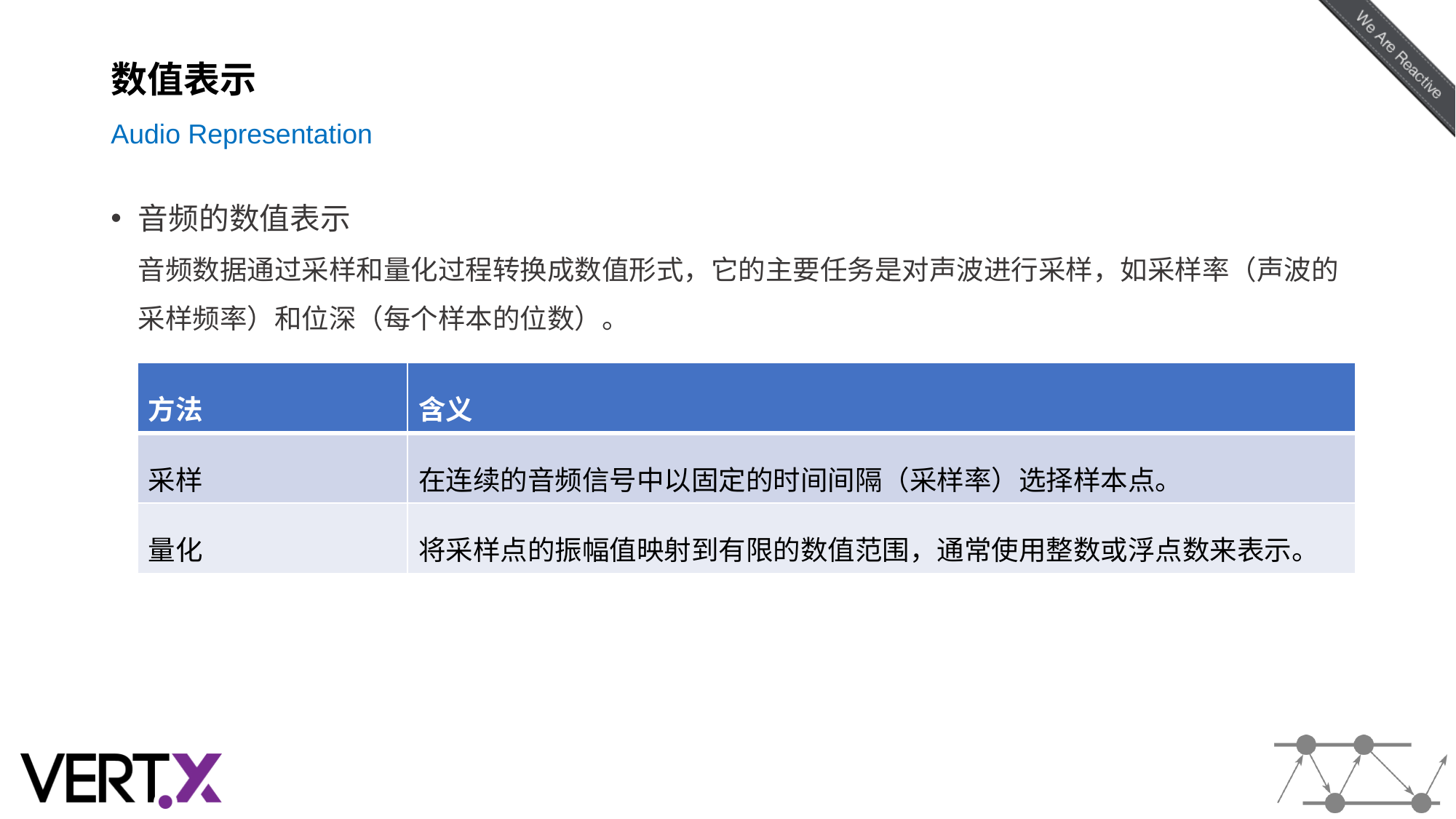

# 数值表示 Audio Representation
音频的数值表示
音频数据通过采样和量化过程转换成数值形式，它的主要任务是对声波进行采样，如采样率（声波的采样频率）和位深（每个样本的位数）。

| 方法 | 含义 |
| --- | --- |
| 采样 | 在连续的音频信号中以固定的时间间隔（采样率）选择样本点。 |
| 量化 | 将采样点的振幅值映射到有限的数值范围，通常使用整数或浮点数来表示。 |